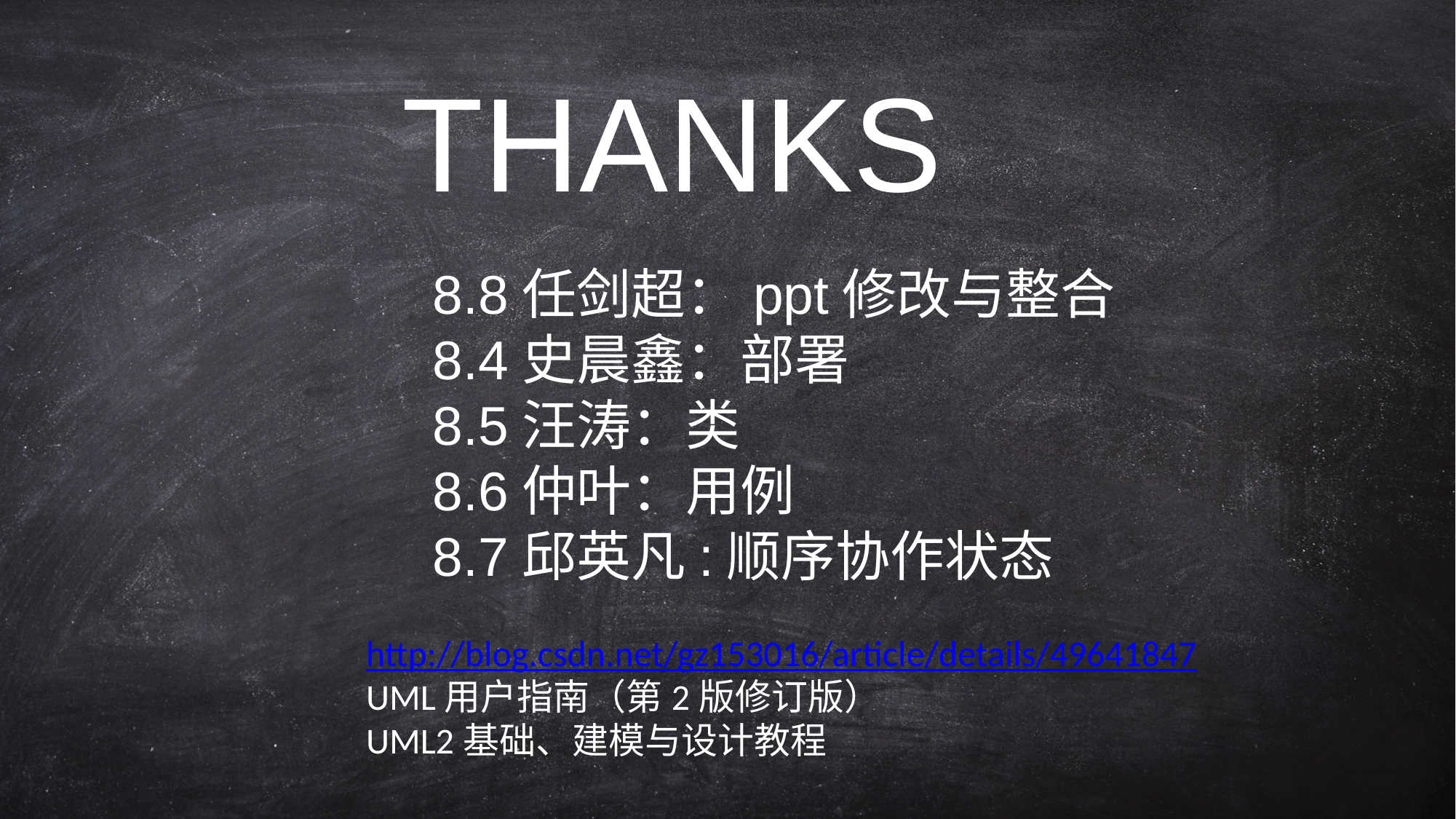

THANKS
8.8任剑超：ppt修改与整合
8.4史晨鑫：部署
8.5汪涛：类
8.6仲叶：用例
8.7邱英凡:顺序协作状态
http://blog.csdn.net/gz153016/article/details/49641847
UML用户指南（第2版修订版）
UML2基础、建模与设计教程